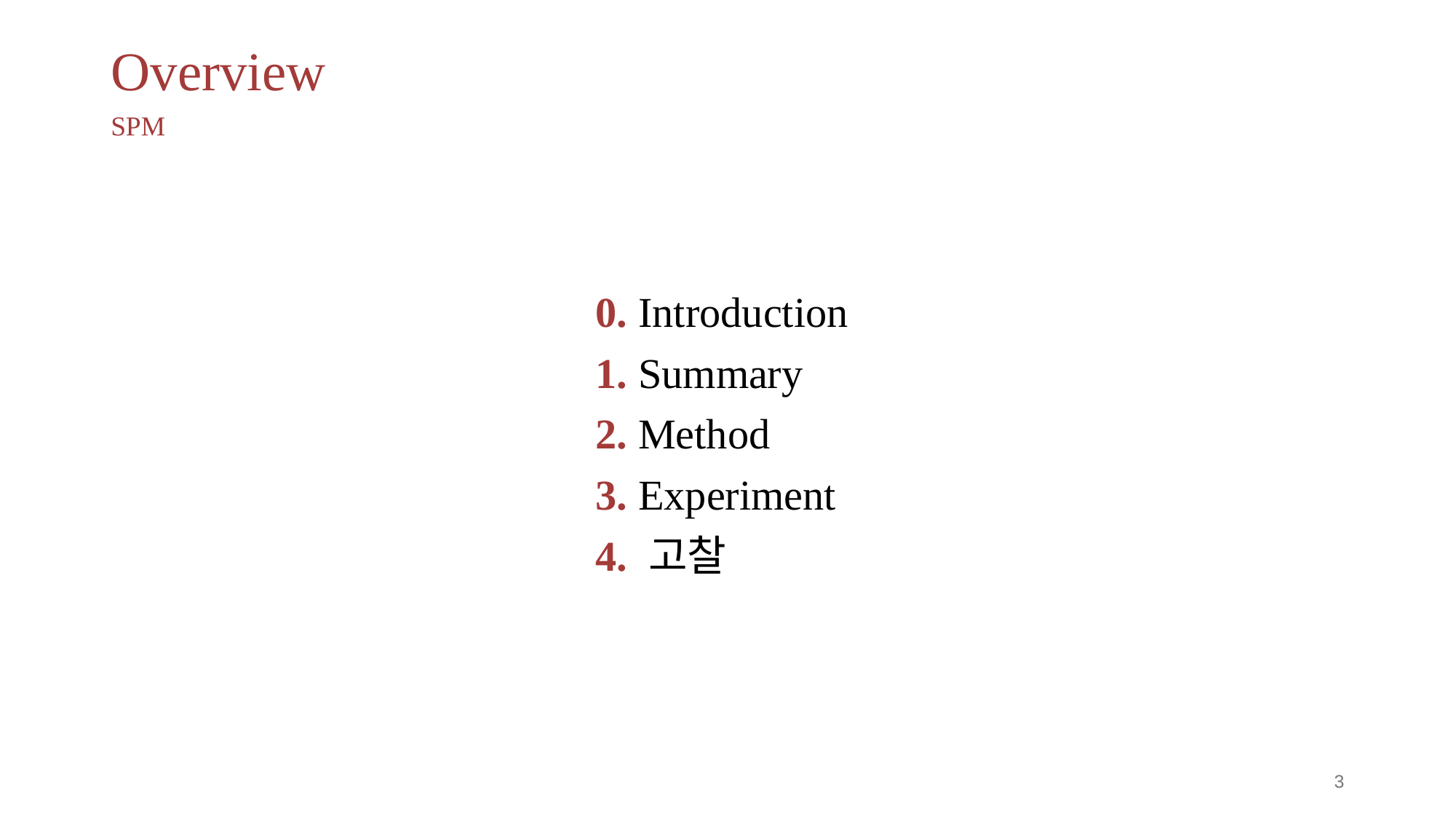

# Overview
SPM
0. Introduction
1. Summary
2. Method
3. Experiment
4. 고찰
3